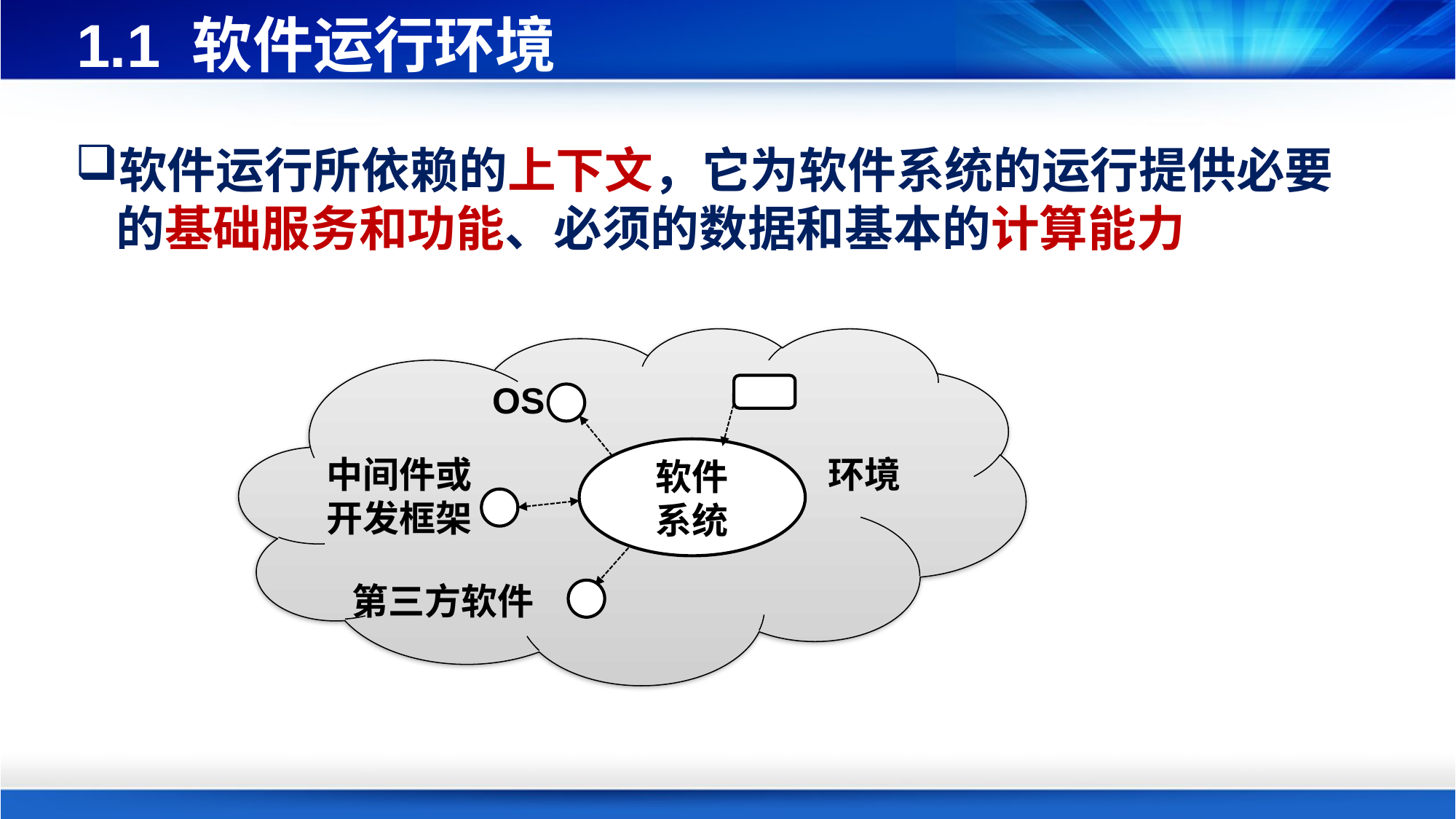

# 1.1 软件运行环境
软件运行所依赖的上下文，它为软件系统的运行提供必要的基础服务和功能、必须的数据和基本的计算能力

OS

软件
系统
中间件或开发框架
环境

第三方软件